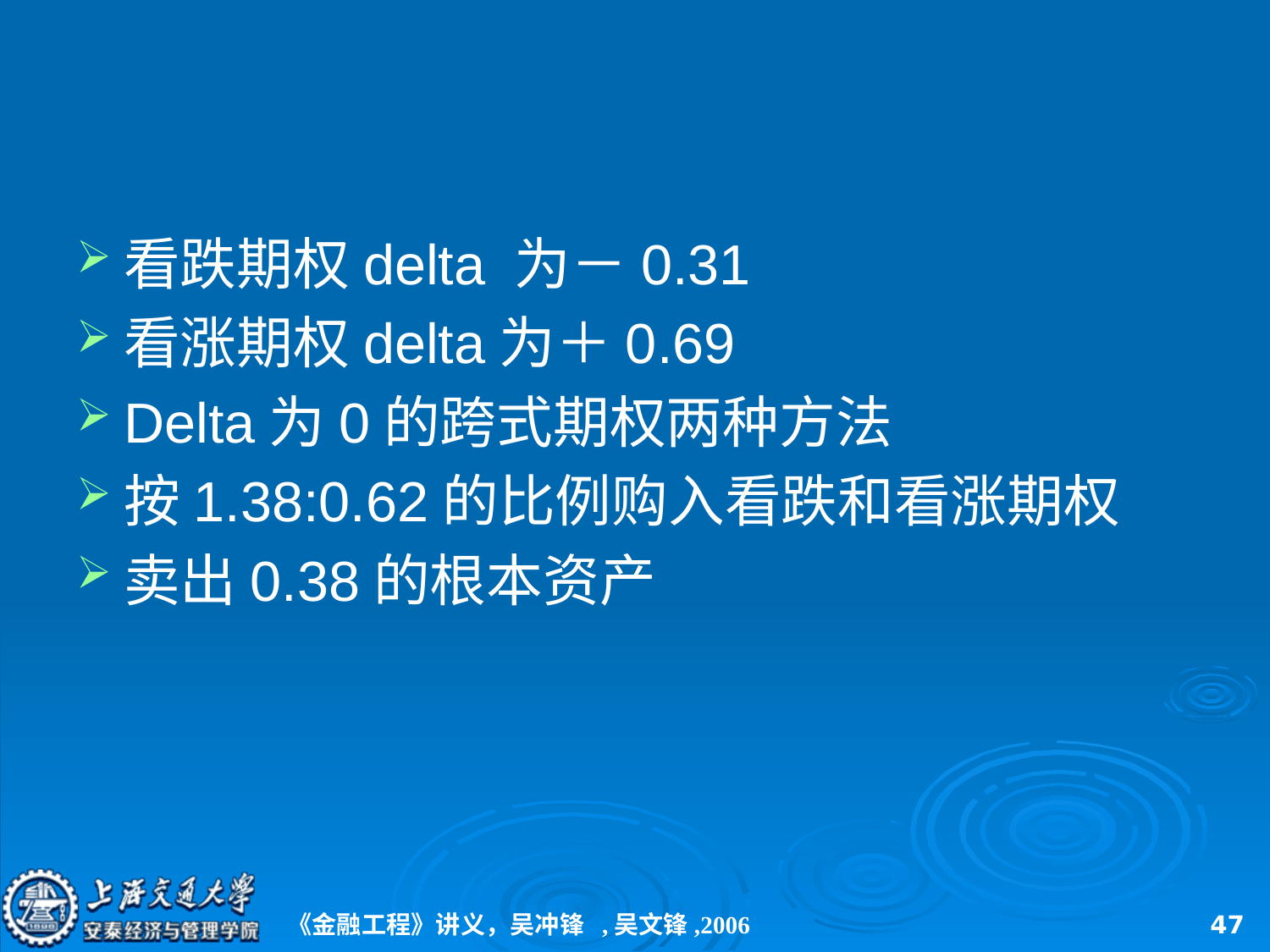

#
看跌期权delta 为－0.31
看涨期权delta为＋0.69
Delta为0的跨式期权两种方法
按1.38:0.62的比例购入看跌和看涨期权
卖出0.38的根本资产